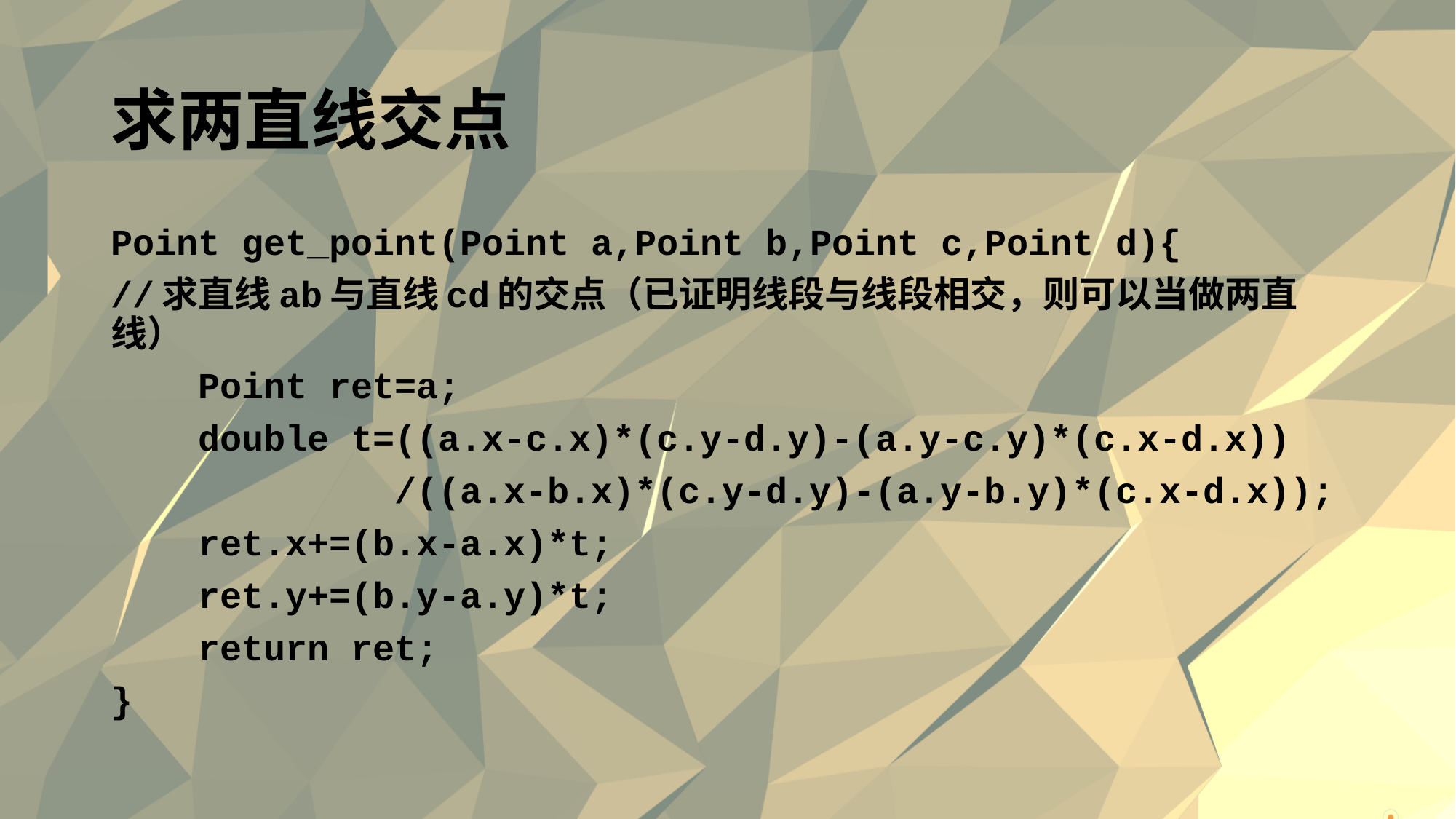

# 求两直线交点
Point get_point(Point a,Point b,Point c,Point d){
//求直线ab与直线cd的交点（已证明线段与线段相交，则可以当做两直线）
    Point ret=a;
    double t=((a.x-c.x)*(c.y-d.y)-(a.y-c.y)*(c.x-d.x))
             /((a.x-b.x)*(c.y-d.y)-(a.y-b.y)*(c.x-d.x));
    ret.x+=(b.x-a.x)*t;
    ret.y+=(b.y-a.y)*t;
    return ret;
}